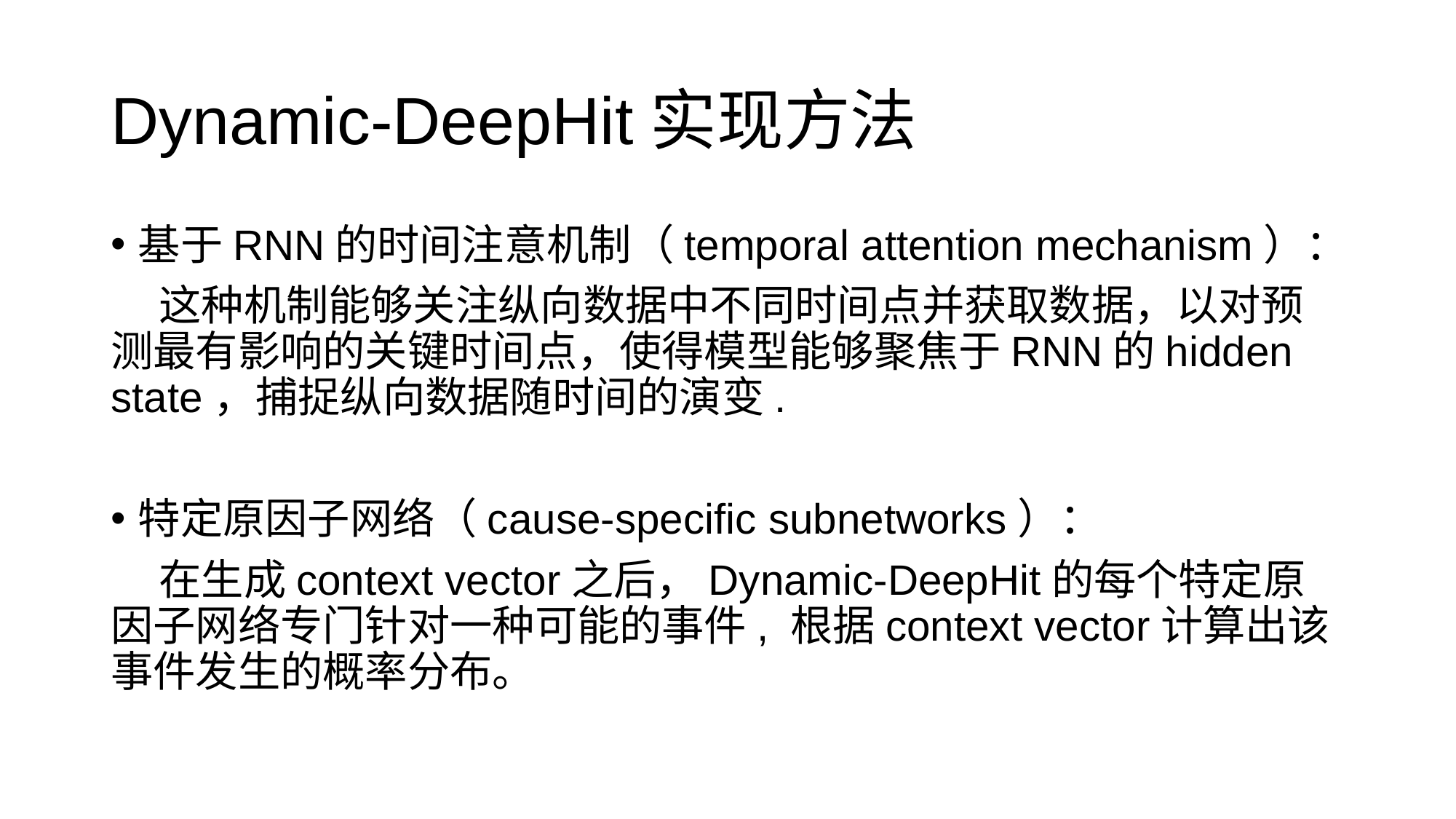

# Dynamic-DeepHit实现方法
基于RNN的时间注意机制（temporal attention mechanism）：
    这种机制能够关注纵向数据中不同时间点并获取数据，以对预测最有影响的关键时间点，使得模型能够聚焦于RNN的hidden state，捕捉纵向数据随时间的演变.

特定原因子网络（cause-specific subnetworks）：
    在生成context vector之后，Dynamic-DeepHit的每个特定原因子网络专门针对一种可能的事件, 根据context vector计算出该事件发生的概率分布。